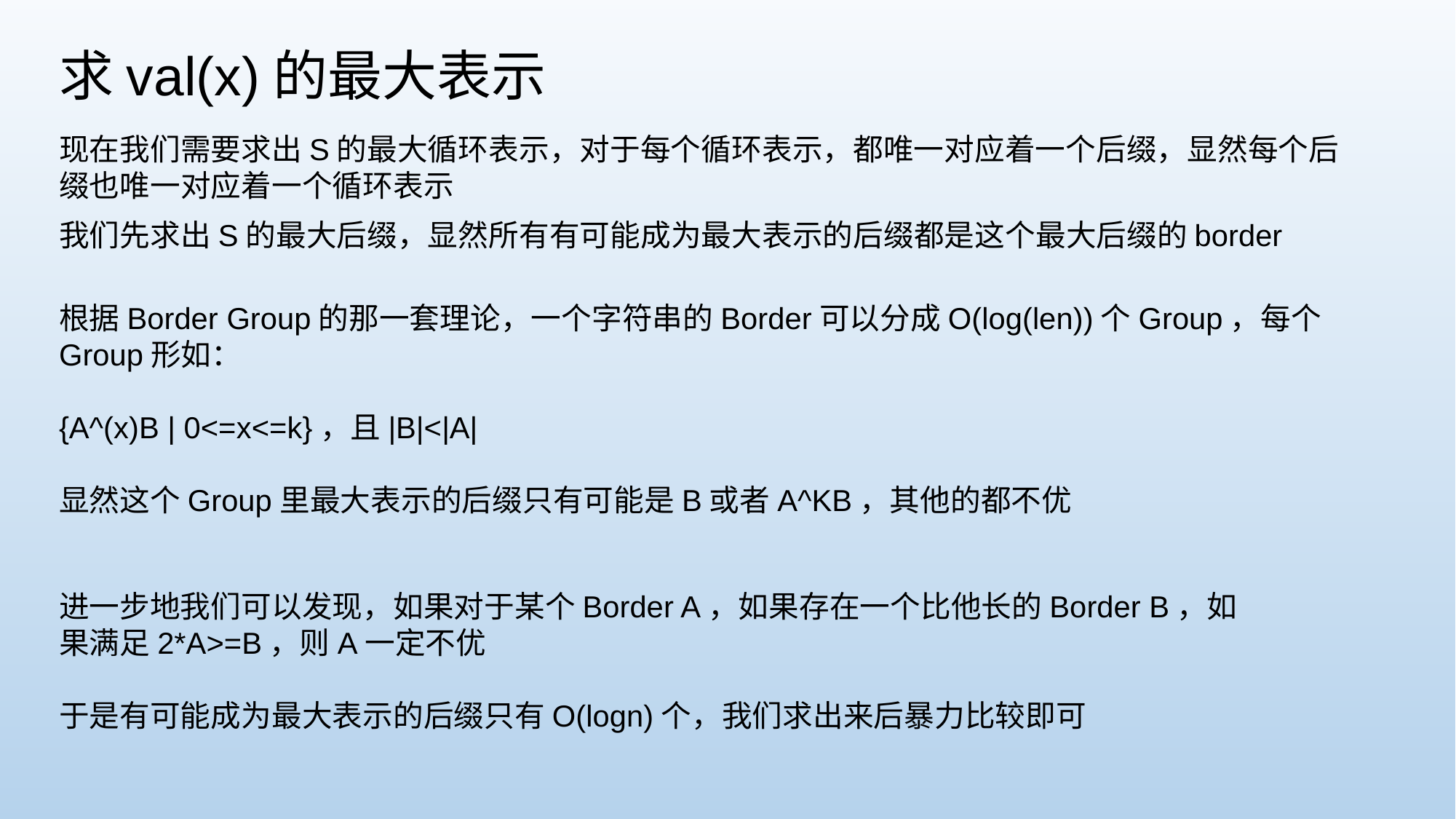

求val(x)的最大表示
现在我们需要求出S的最大循环表示，对于每个循环表示，都唯一对应着一个后缀，显然每个后缀也唯一对应着一个循环表示
我们先求出S的最大后缀，显然所有有可能成为最大表示的后缀都是这个最大后缀的border
根据Border Group的那一套理论，一个字符串的Border可以分成O(log(len))个Group，每个Group形如：

{A^(x)B | 0<=x<=k}，且|B|<|A|

显然这个Group里最大表示的后缀只有可能是B或者A^KB，其他的都不优
进一步地我们可以发现，如果对于某个Border A，如果存在一个比他长的Border B，如果满足2*A>=B，则A一定不优

于是有可能成为最大表示的后缀只有O(logn)个，我们求出来后暴力比较即可